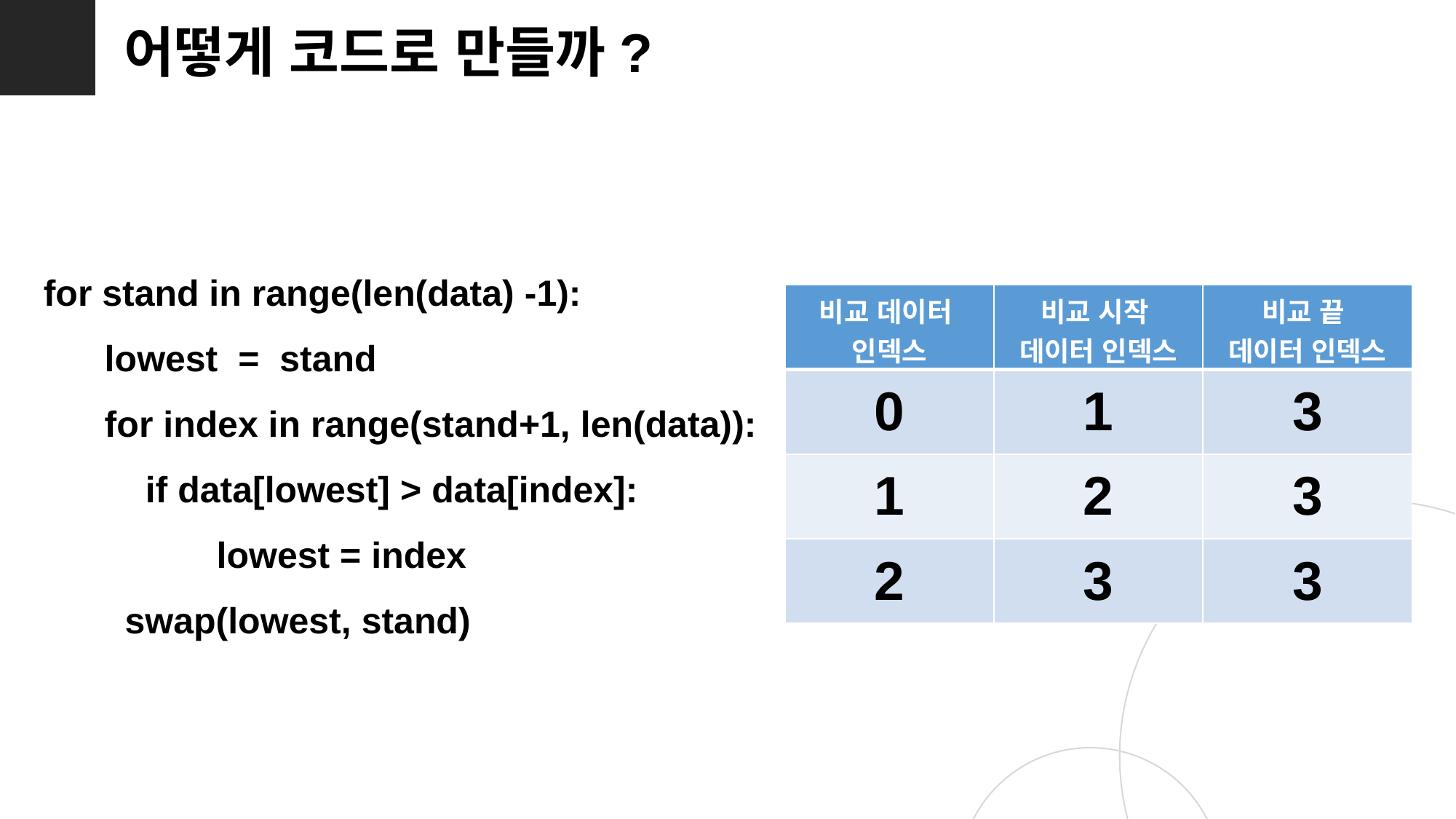

어떻게 코드로 만들까?

 for stand in range(len(data) -1):
       lowest  =  stand
       for index in range(stand+1, len(data)):
           if data[lowest] > data[index]:
                  lowest = index
         swap(lowest, stand)
| 비교 데이터 인덱스 | 비교 시작 데이터 인덱스 | 비교 끝 데이터 인덱스 |
| --- | --- | --- |
| 0 | 1 | 3 |
| 1 | 2 | 3 |
| 2 | 3 | 3 |